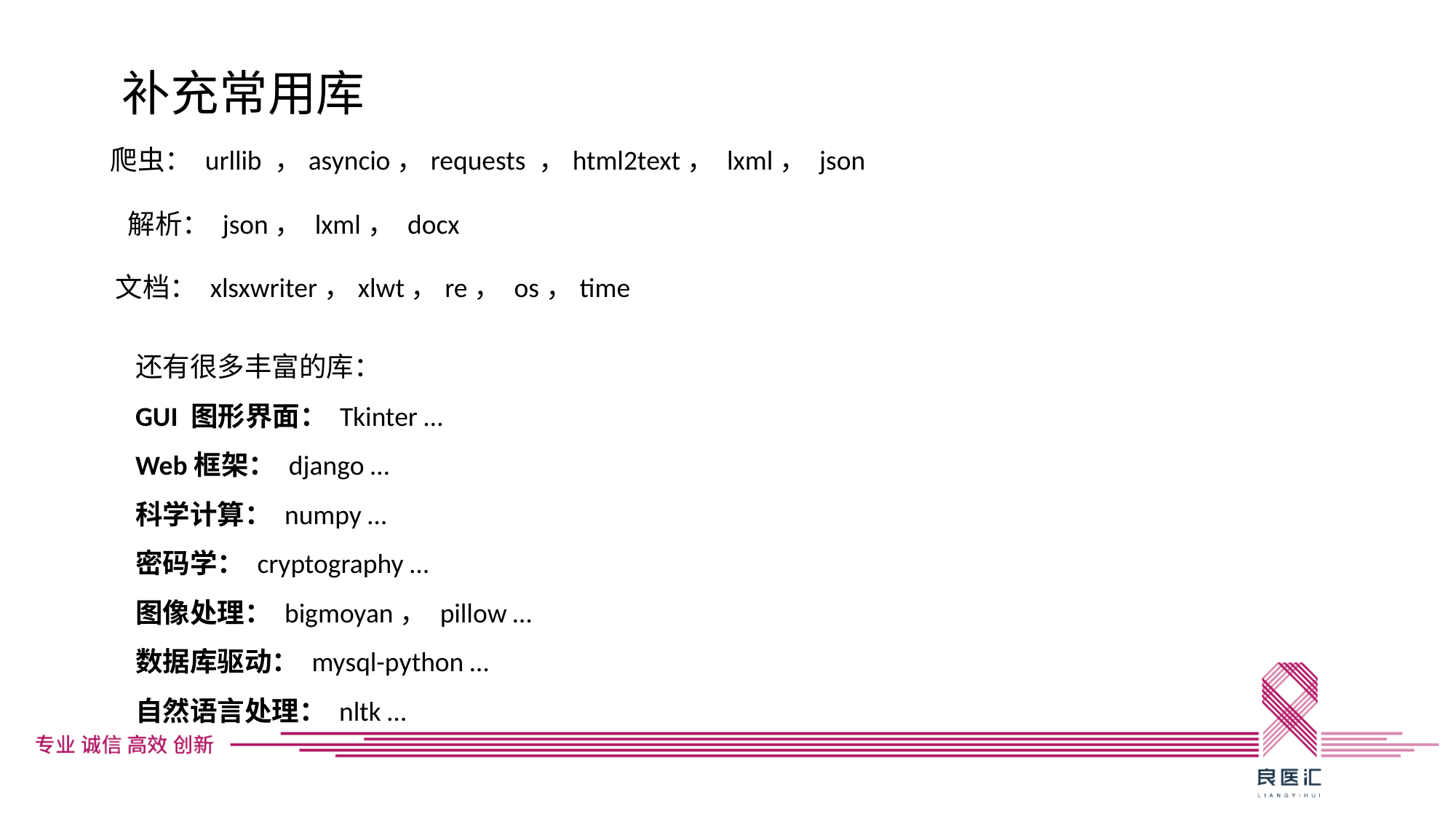

补充常用库
爬虫： urllib ，asyncio，requests ，html2text， lxml， json
解析： json， lxml， docx
文档： xlsxwriter，xlwt，re， os，time
还有很多丰富的库：
GUI 图形界面： Tkinter …
Web框架： django …
科学计算： numpy …
密码学： cryptography …
图像处理： bigmoyan， pillow …
数据库驱动： mysql-python …
自然语言处理： nltk …